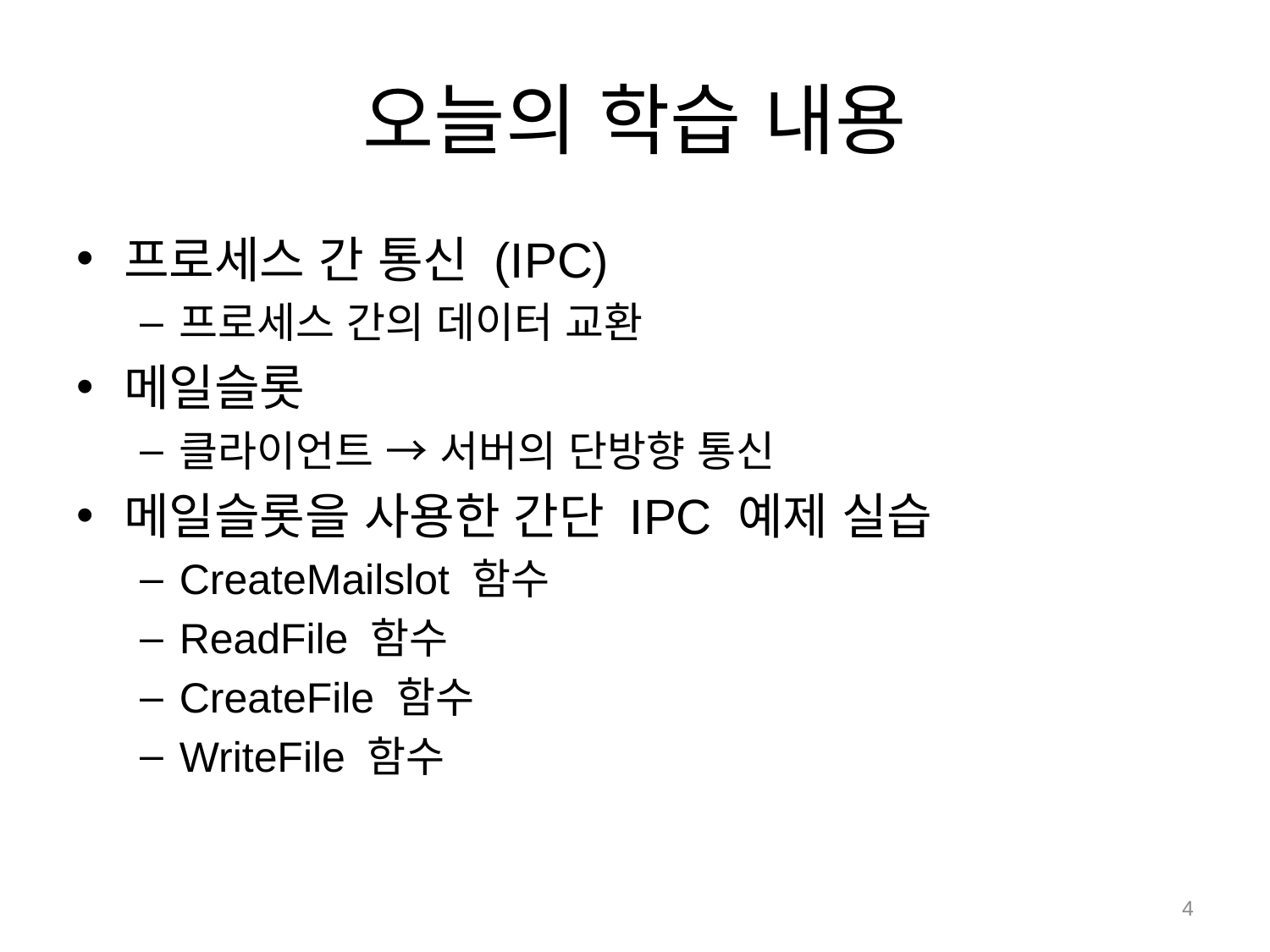

# 오늘의 학습 내용
프로세스 간 통신 (IPC)
프로세스 간의 데이터 교환
메일슬롯
클라이언트 → 서버의 단방향 통신
메일슬롯을 사용한 간단 IPC 예제 실습
CreateMailslot 함수
ReadFile 함수
CreateFile 함수
WriteFile 함수
4